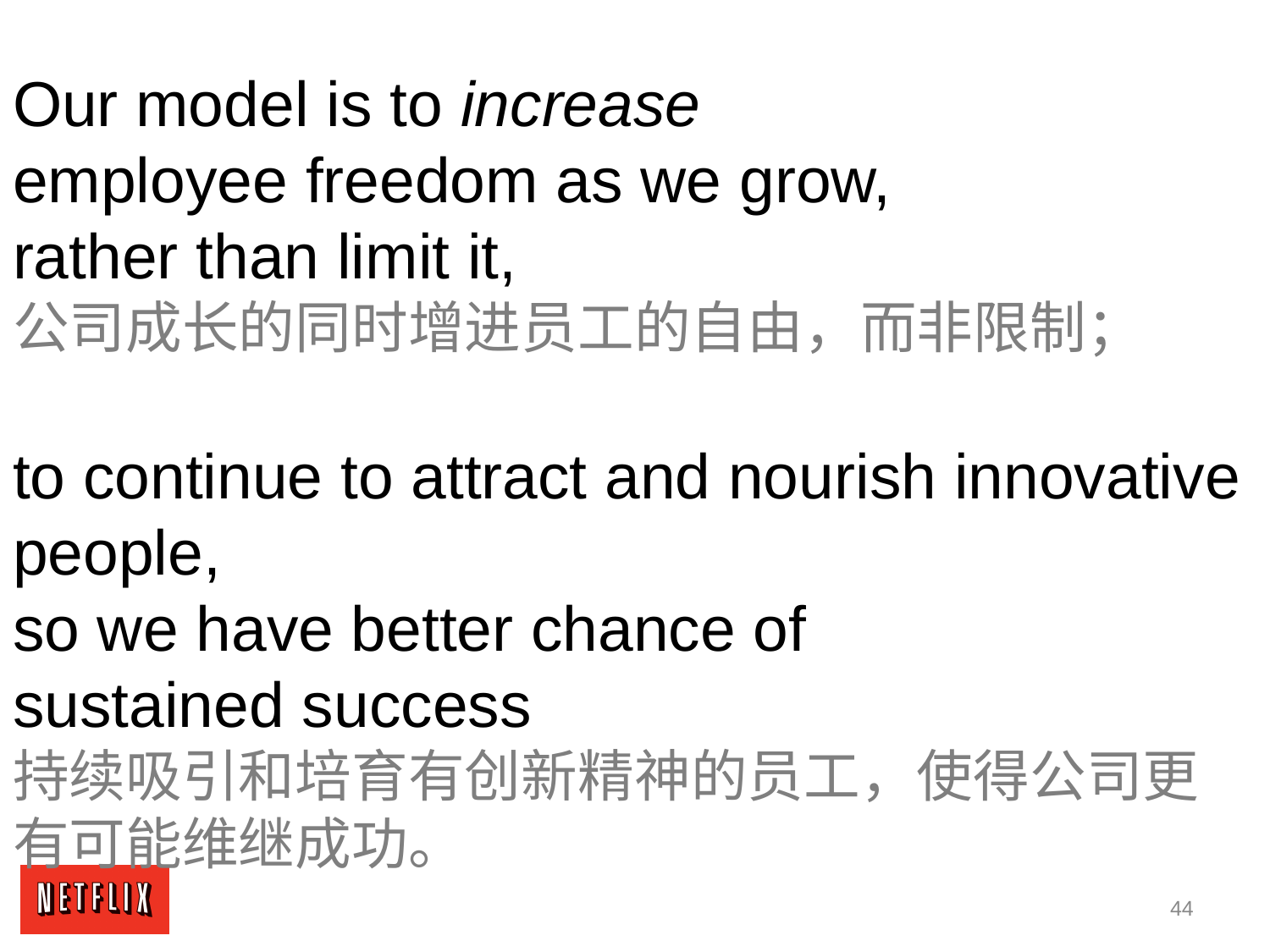

Our model is to increase
employee freedom as we grow,
rather than limit it,
公司成长的同时增进员工的自由，而非限制；
to continue to attract and nourish innovative people,
so we have better chance of
sustained success
持续吸引和培育有创新精神的员工，使得公司更有可能维继成功。
44